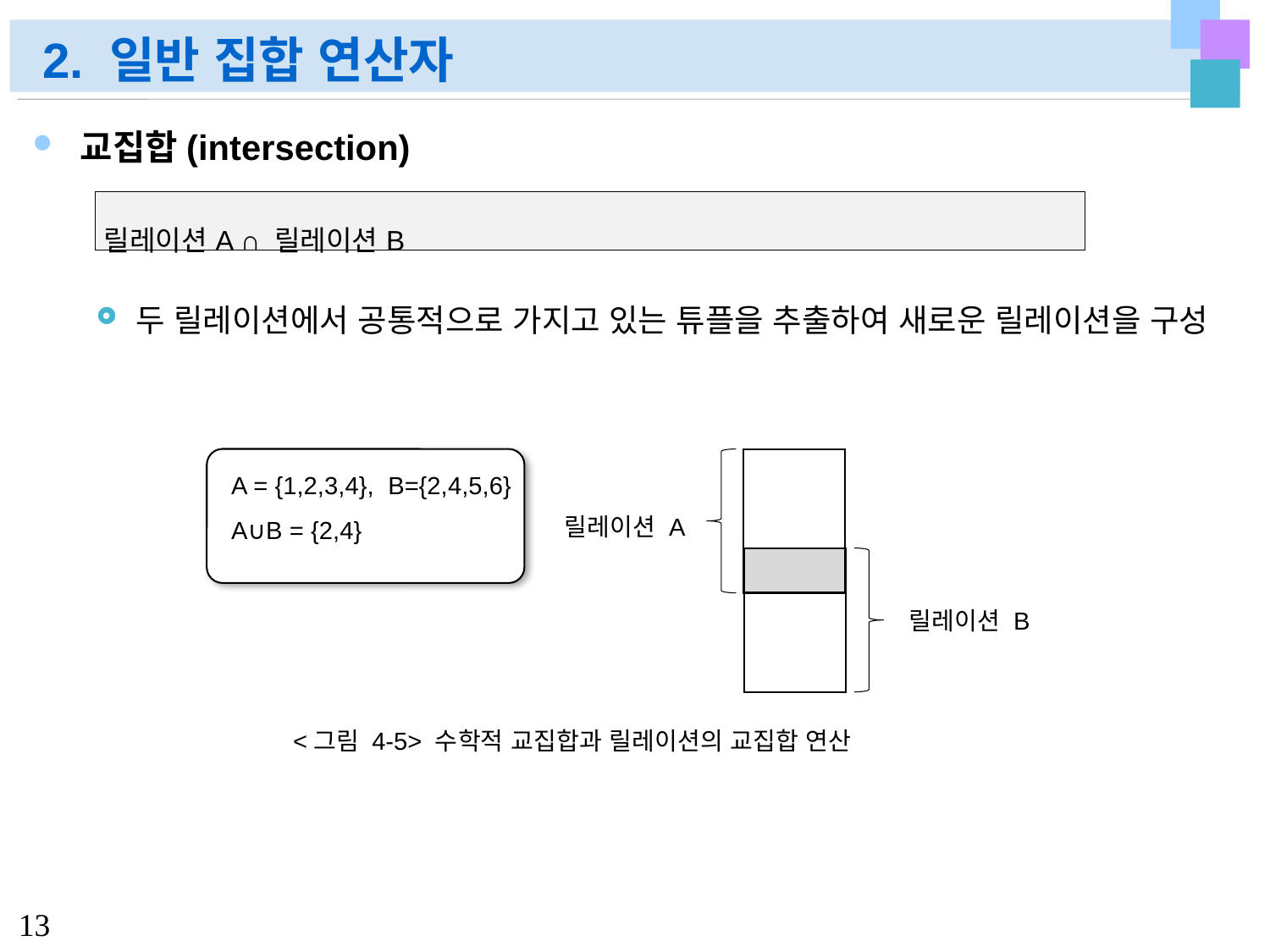

# 2. 일반 집합 연산자
교집합(intersection)

두 릴레이션에서 공통적으로 가지고 있는 튜플을 추출하여 새로운 릴레이션을 구성

| 릴레이션A ∩ 릴레이션B |
| --- |

A = {1,2,3,4},  B={2,4,5,6}
A∪B = {2,4}

릴레이션 A

릴레이션 B
<그림 4-5> 수학적 교집합과 릴레이션의 교집합 연산